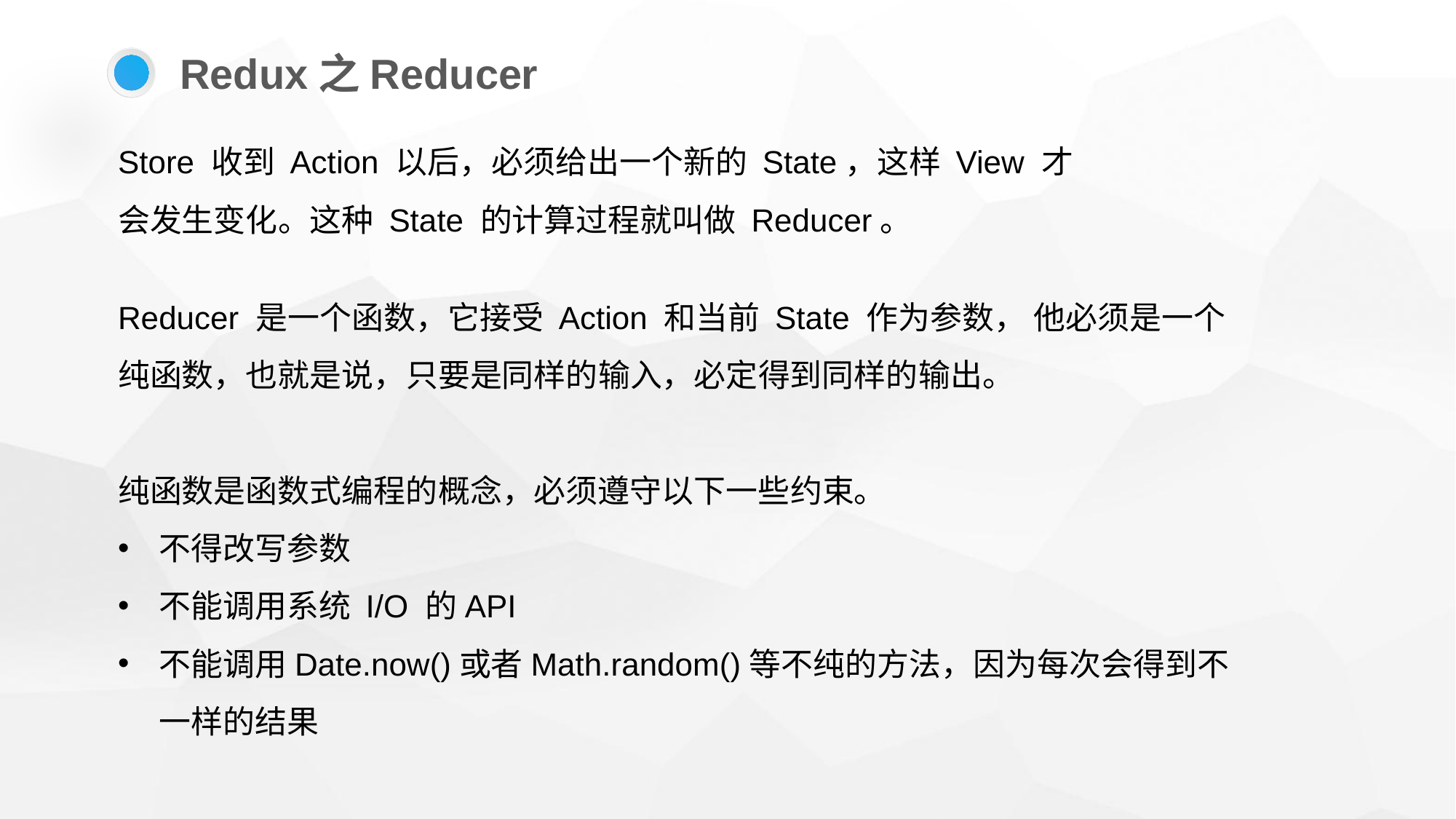

Redux之Reducer

Store 收到 Action 以后，必须给出一个新的 State，这样 View 才会发生变化。这种 State 的计算过程就叫做 Reducer。
Reducer 是一个函数，它接受 Action 和当前 State 作为参数， 他必须是一个纯函数，也就是说，只要是同样的输入，必定得到同样的输出。

纯函数是函数式编程的概念，必须遵守以下一些约束。
不得改写参数
不能调用系统 I/O 的API
不能调用Date.now()或者Math.random()等不纯的方法，因为每次会得到不一样的结果